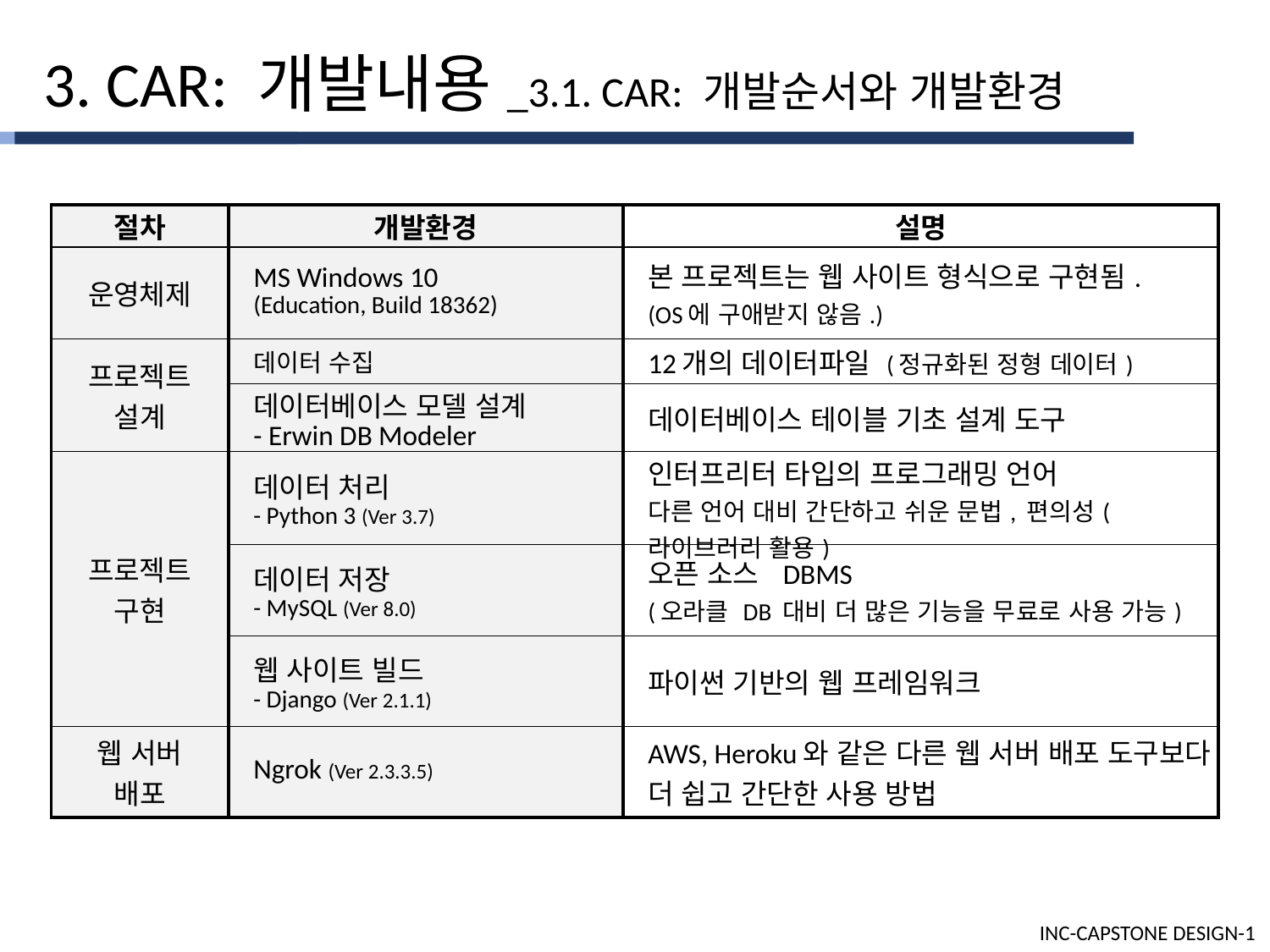

3. CAR: 개발내용_3.1. CAR: 개발순서와 개발환경
| 절차 | 개발환경 | 설명 |
| --- | --- | --- |
| 운영체제 | MS Windows 10 (Education, Build 18362) | 본 프로젝트는 웹 사이트 형식으로 구현됨. (OS에 구애받지 않음.) |
| 프로젝트 설계 | 데이터 수집 | 12개의 데이터파일 (정규화된 정형 데이터) |
|  | 데이터베이스 모델 설계 - Erwin DB Modeler | 데이터베이스 테이블 기초 설계 도구 |
| 프로젝트 구현 | 데이터 처리 - Python 3 (Ver 3.7) | 인터프리터 타입의 프로그래밍 언어 다른 언어 대비 간단하고 쉬운 문법, 편의성(라이브러리 활용) |
|  | 데이터 저장 - MySQL (Ver 8.0) | 오픈 소스 DBMS (오라클 DB 대비 더 많은 기능을 무료로 사용 가능) |
|  | 웹 사이트 빌드 - Django (Ver 2.1.1) | 파이썬 기반의 웹 프레임워크 |
| 웹 서버 배포 | Ngrok (Ver 2.3.3.5) | AWS, Heroku와 같은 다른 웹 서버 배포 도구보다 더 쉽고 간단한 사용 방법 |